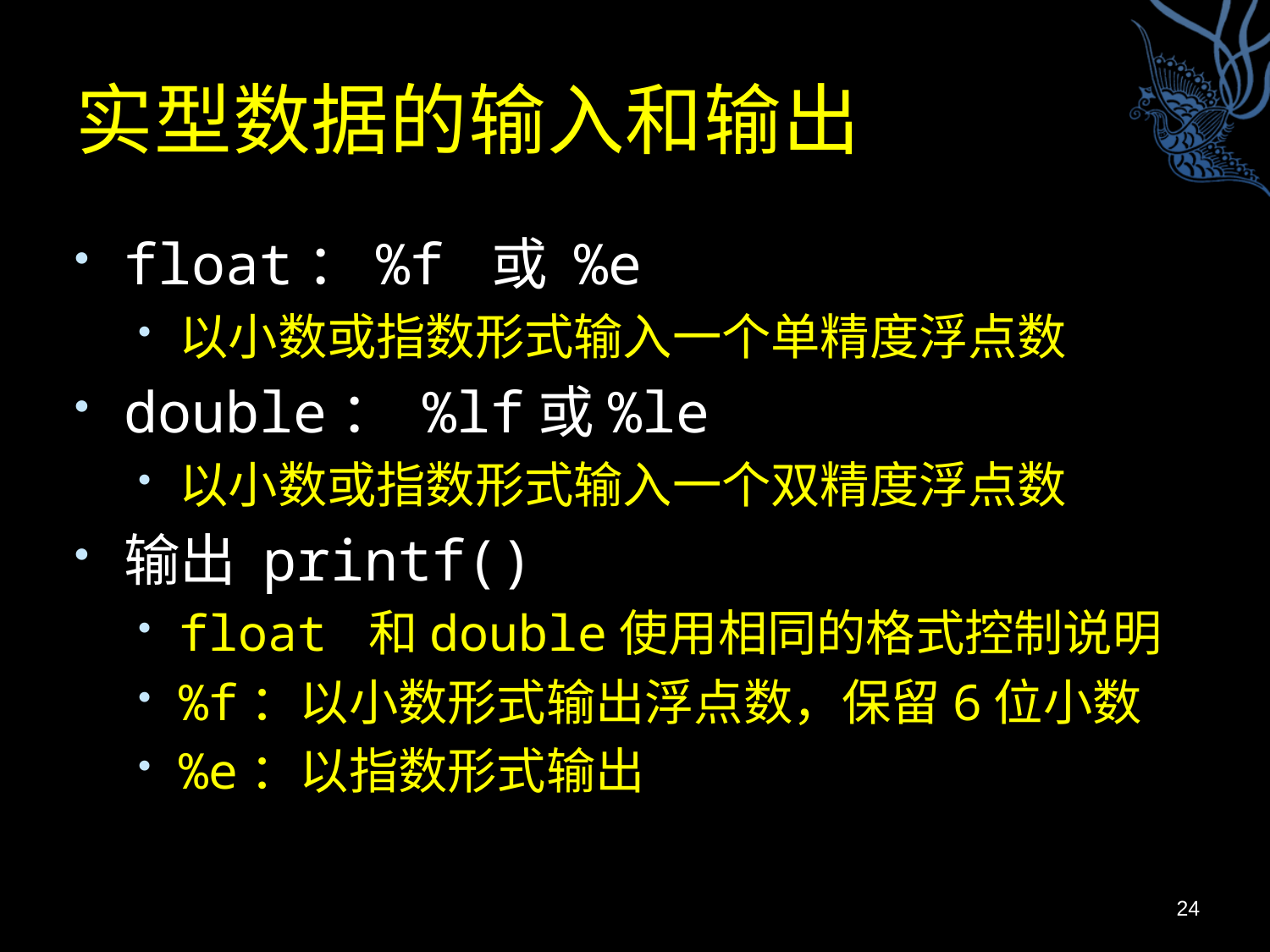

# 实型数据的输入和输出
float：%f 或 %e
以小数或指数形式输入一个单精度浮点数
double： %lf或%le
以小数或指数形式输入一个双精度浮点数
输出 printf()
float 和double使用相同的格式控制说明
%f：以小数形式输出浮点数，保留6位小数
%e：以指数形式输出
24